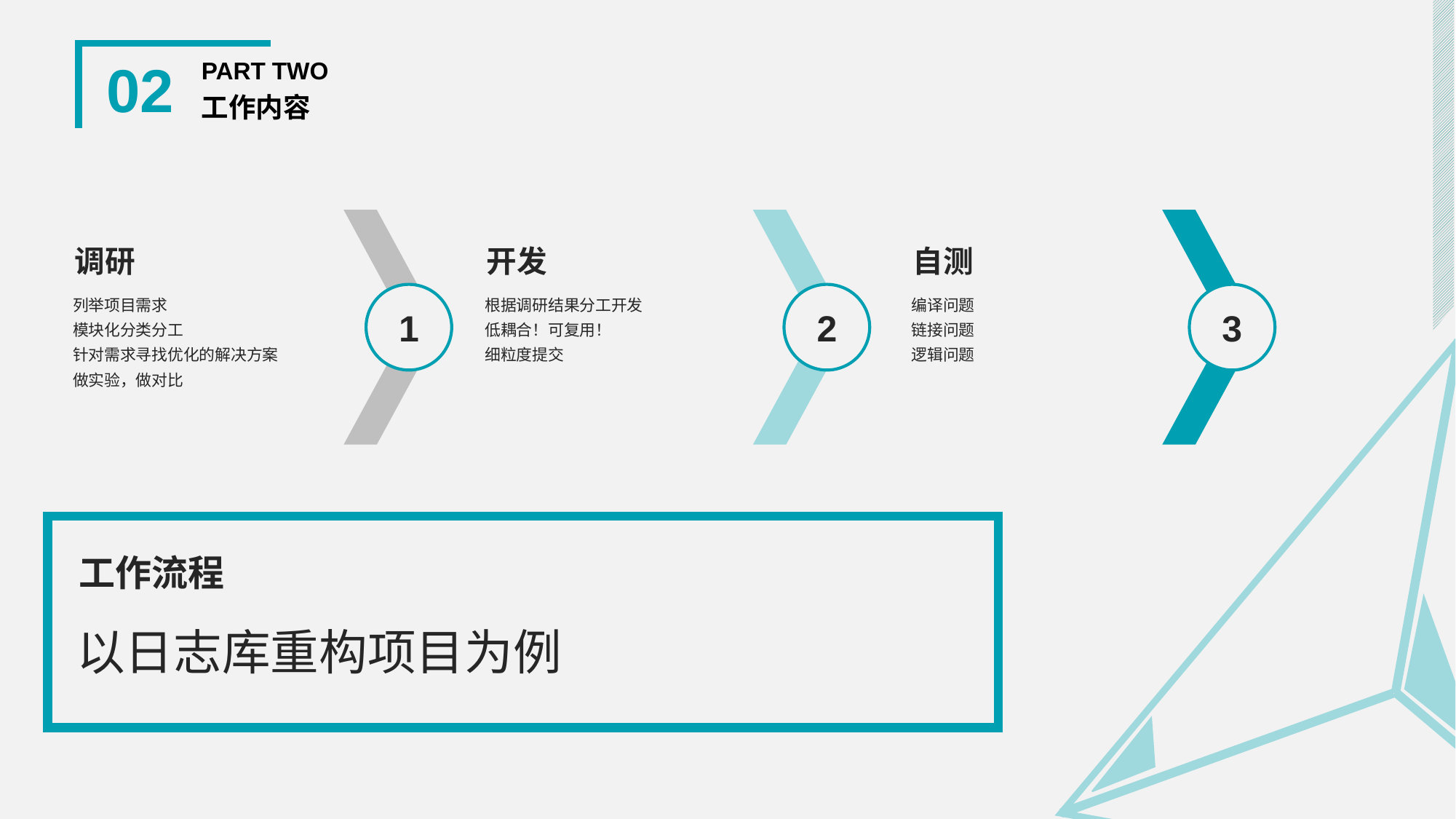

02
PART TWO
工作内容

调研
开发
自测
列举项目需求
模块化分类分工
针对需求寻找优化的解决方案
做实验，做对比
1
根据调研结果分工开发
低耦合！可复用！
细粒度提交
2
编译问题
链接问题
逻辑问题
3

工作流程
以日志库重构项目为例